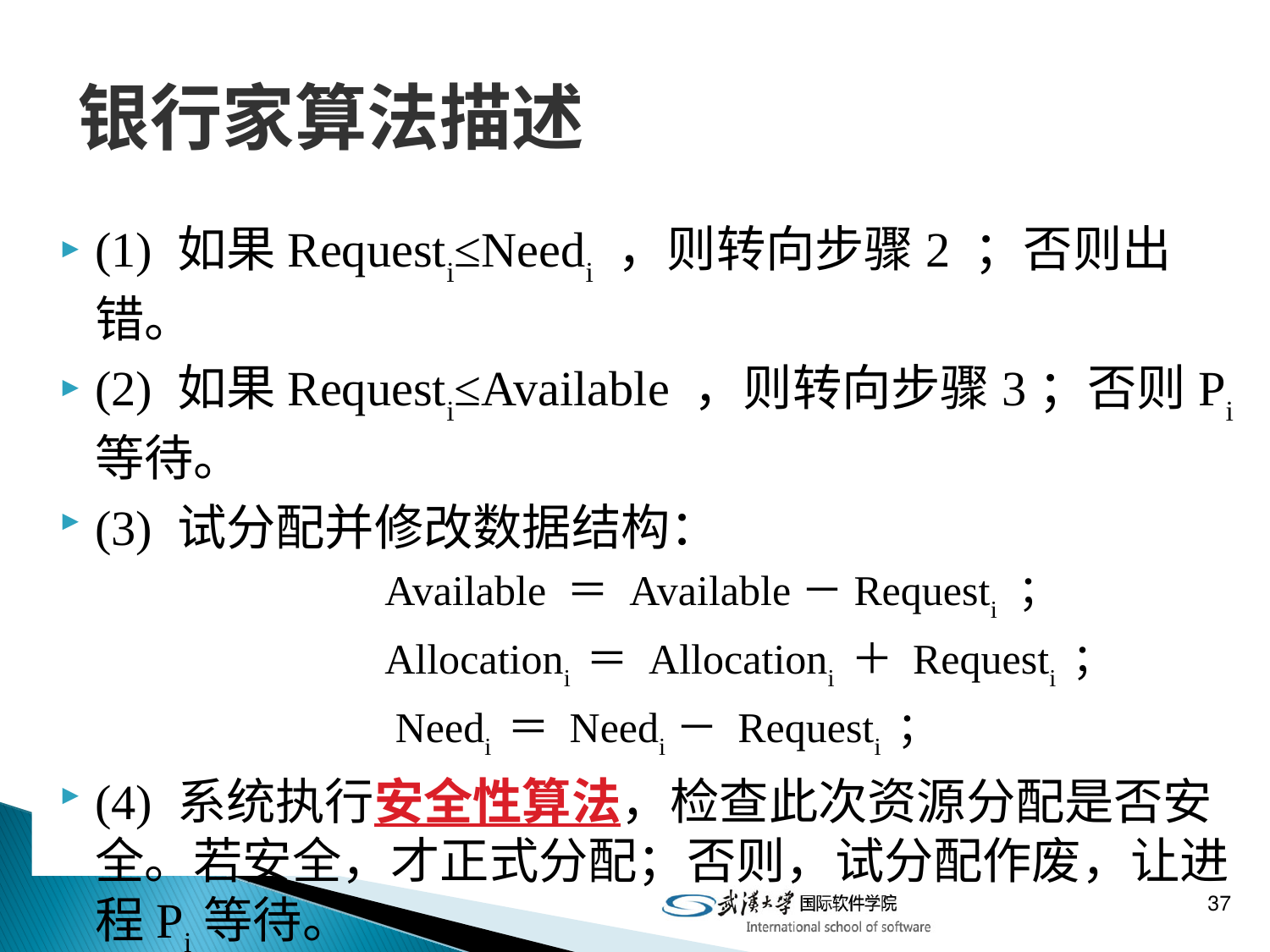

# 银行家算法描述
(1) 如果Requesti≤Needi ，则转向步骤2 ；否则出错。
(2) 如果Requesti≤Available ，则转向步骤3；否则Pi等待。
(3) 试分配并修改数据结构：
      		Available ＝ Available－Requesti ；
      		Allocationi ＝ Allocationi ＋ Requesti ；
     		 Needi ＝ Needi－ Requesti ；
(4) 系统执行安全性算法，检查此次资源分配是否安全。若安全，才正式分配；否则，试分配作废，让进程Pi等待。